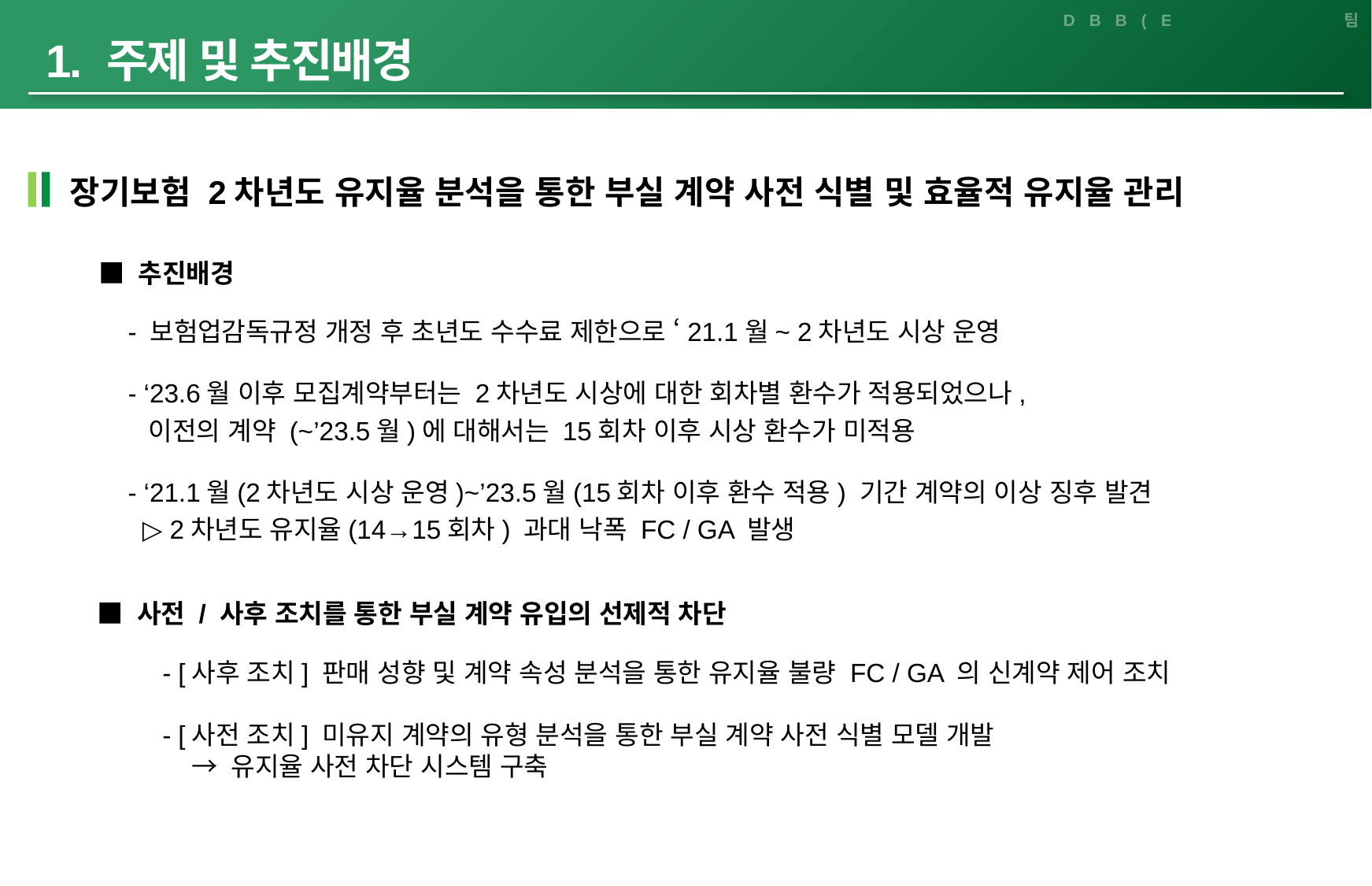

DBB(Expert)3팀
1. 주제 및 추진배경
장기보험 2차년도 유지율 분석을 통한 부실 계약 사전 식별 및 효율적 유지율 관리

■ 추진배경

    - 보험업감독규정 개정 후 초년도 수수료 제한으로 ‘21.1월~ 2차년도 시상 운영

    - ‘23.6월 이후 모집계약부터는 2차년도 시상에 대한 회차별 환수가 적용되었으나,
      이전의 계약 (~’23.5월)에 대해서는 15회차 이후 시상 환수가 미적용

    - ‘21.1월(2차년도 시상 운영)~’23.5월(15회차 이후 환수 적용) 기간 계약의 이상 징후 발견
      ▷ 2차년도 유지율(14→15회차) 과대 낙폭 FC / GA 발생

 업계 경쟁 과열 및 신담보 출시 등의 영향으로 유지율 지속 하락

■ 사전 / 사후 조치를 통한 부실 계약 유입의 선제적 차단
- [사후 조치] 판매 성향 및 계약 속성 분석을 통한 유지율 불량 FC / GA 의 신계약 제어 조치

- [사전 조치] 미유지 계약의 유형 분석을 통한 부실 계약 사전 식별 모델 개발
    → 유지율 사전 차단 시스템 구축